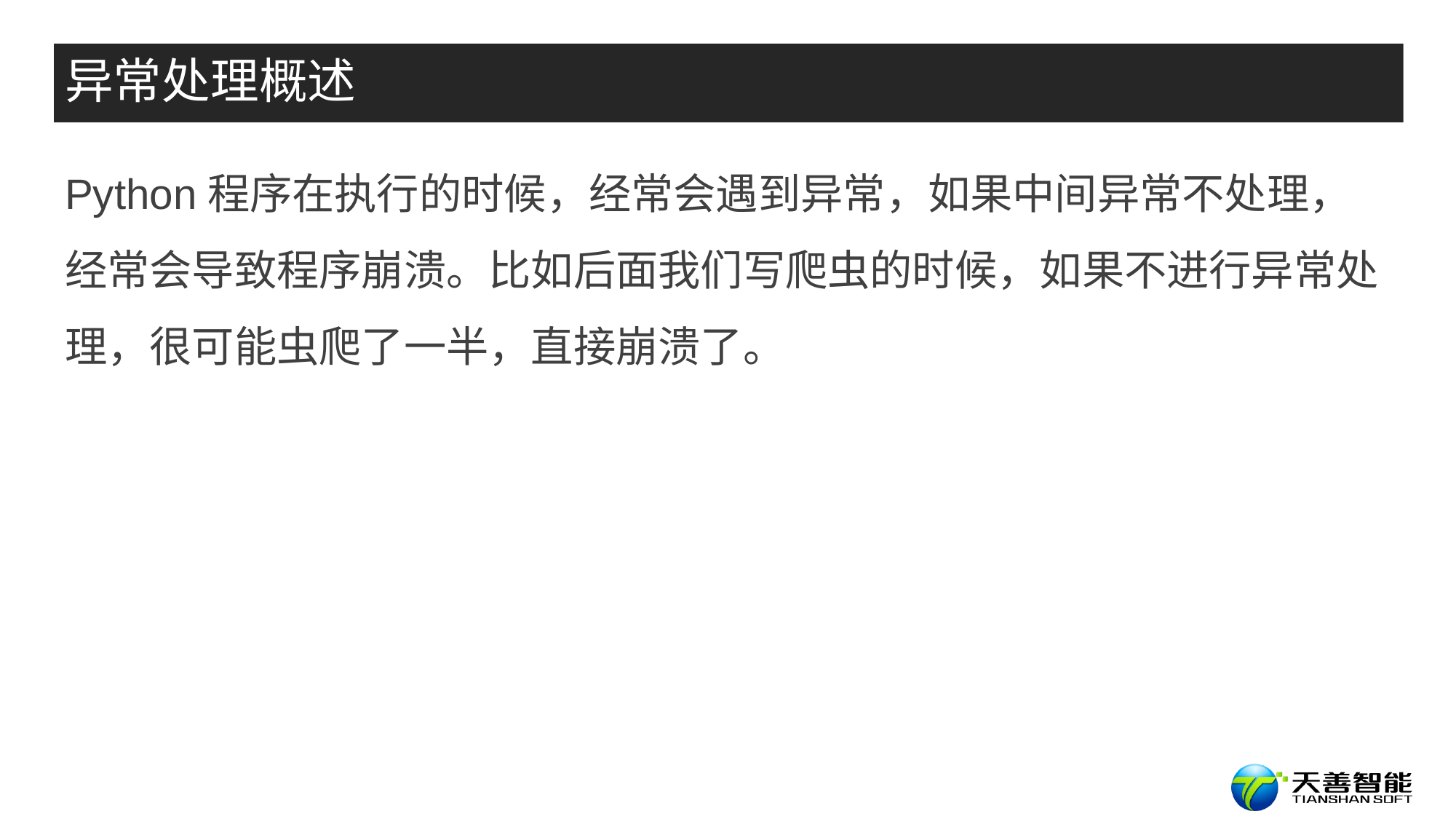

# 异常处理概述
Python程序在执行的时候，经常会遇到异常，如果中间异常不处理，经常会导致程序崩溃。比如后面我们写爬虫的时候，如果不进行异常处理，很可能虫爬了一半，直接崩溃了。